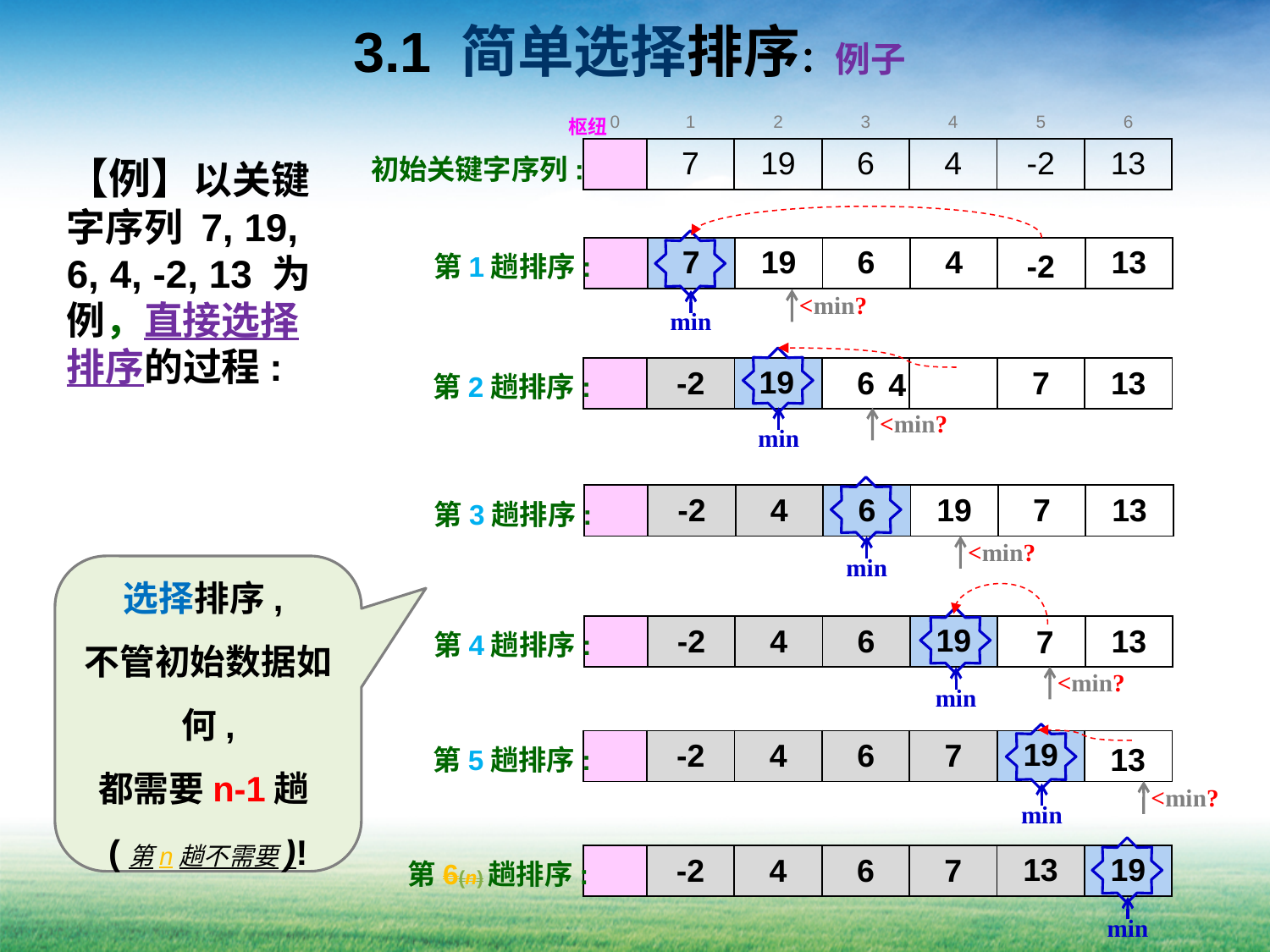

# 3.1 简单选择排序：例子
| 0 | 1 | 2 | 3 | 4 | 5 | 6 |
| --- | --- | --- | --- | --- | --- | --- |
|  | 7 | 19 | 6 | 4 | -2 | 13 |
枢纽
初始关键字序列:
【例】以关键字序列 7, 19, 6, 4, -2, 13 为例，直接选择排序的过程:

min
7
|  |  | 19 | 6 | 4 |  | 13 |
| --- | --- | --- | --- | --- | --- | --- |
-2
第1趟排序:
<min?

min
19
|  | -2 |  | 6 |  | 7 | 13 |
| --- | --- | --- | --- | --- | --- | --- |
4
第2趟排序:
<min?

min
|  | -2 | 4 | 6 | 19 | 7 | 13 |
| --- | --- | --- | --- | --- | --- | --- |
第3趟排序:
<min?

选择排序,
不管初始数据如何,
都需要n-1趟(第n趟不需要)!

min
19
7
|  | -2 | 4 | 6 |  |  | 13 |
| --- | --- | --- | --- | --- | --- | --- |
第4趟排序:
<min?

min
19
|  | -2 | 4 | 6 | 7 |  |  |
| --- | --- | --- | --- | --- | --- | --- |
13
第5趟排序:
<min?

min
13
19
|  | -2 | 4 | 6 | 7 |  |  |
| --- | --- | --- | --- | --- | --- | --- |
第6(n)趟排序: